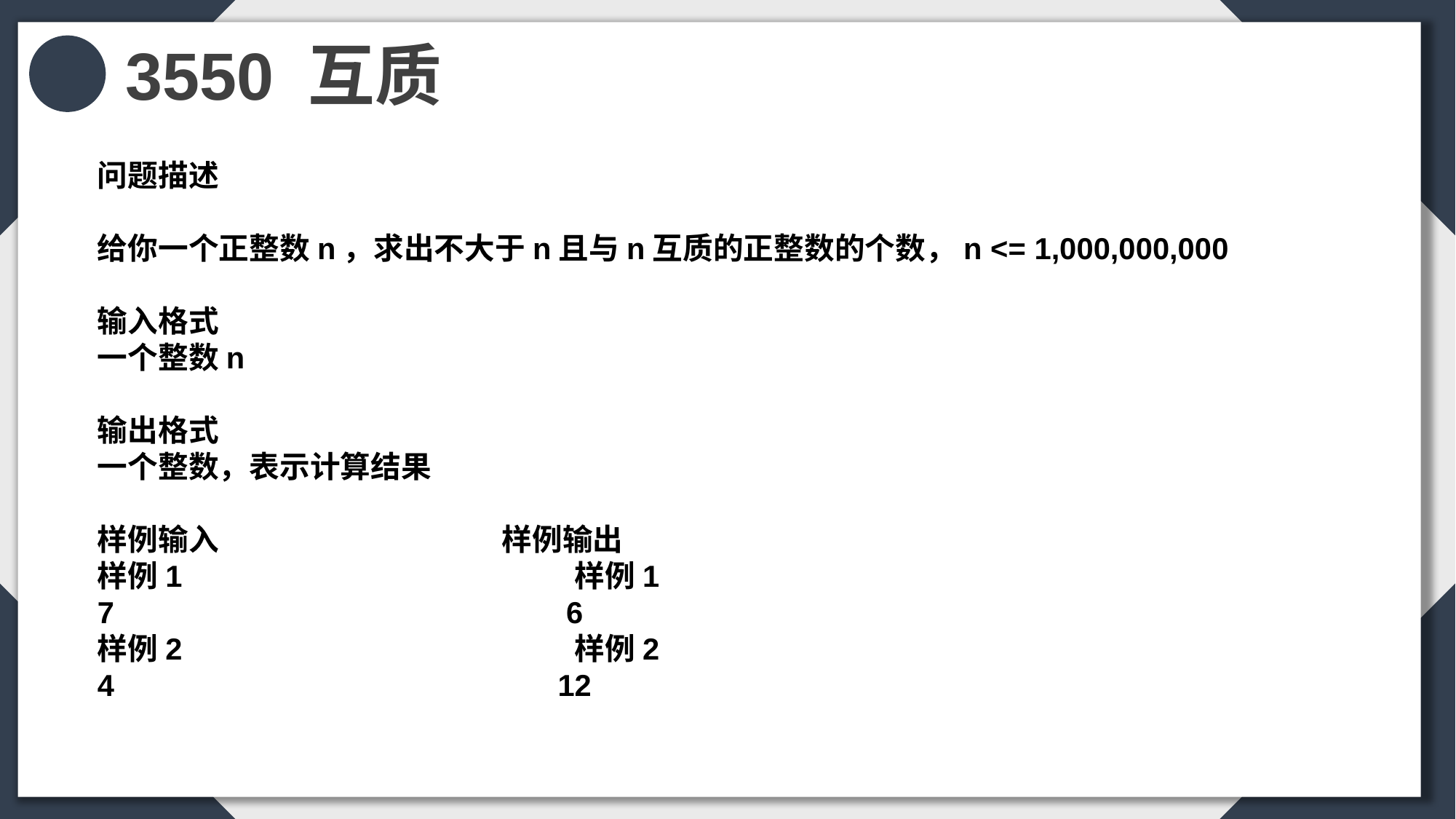

找质数2
时间限制 : 10000 MS   空间限制 : 65536 KB
问题描述

输入n(n<=100)对整数，找出每对数字之间的所有质数。
输入格式

第一行，一个整数n
接下来n行，每行两个整数x,y (x<=y<=100000)
输出格式

n行，每行若干个空格间隔的整数

找质数2
时间限制 : 10000 MS   空间限制 : 65536 KB
问题描述

输入n(n<=100)对整数，找出每对数字之间的所有质数。
输入格式
找质数2
时间限制 : 10000 MS   空间限制 : 65536 KB
问题描述

输入n(n<=100)对整数，找出每对数字之间的所有质数。
输入格式

第一行，一个整数n
接下来n行，每行两个整数x,y (x<=y<=100000)
输出格式

n行，每行若干个空格间隔的整数
第一行，一个整数n
接下来n行，每行两个整数x,y (x<=y<=100000)
输出格式

n行，每行若干个空格间隔的整数
3550 互质

问题描述

给你一个正整数n，求出不大于n且与n互质的正整数的个数，n <= 1,000,000,000

输入格式
一个整数n

输出格式
一个整数，表示计算结果

样例输入                                         样例输出
样例1                                              样例1
7                                                      6
样例2                                              样例2
4                                                     12